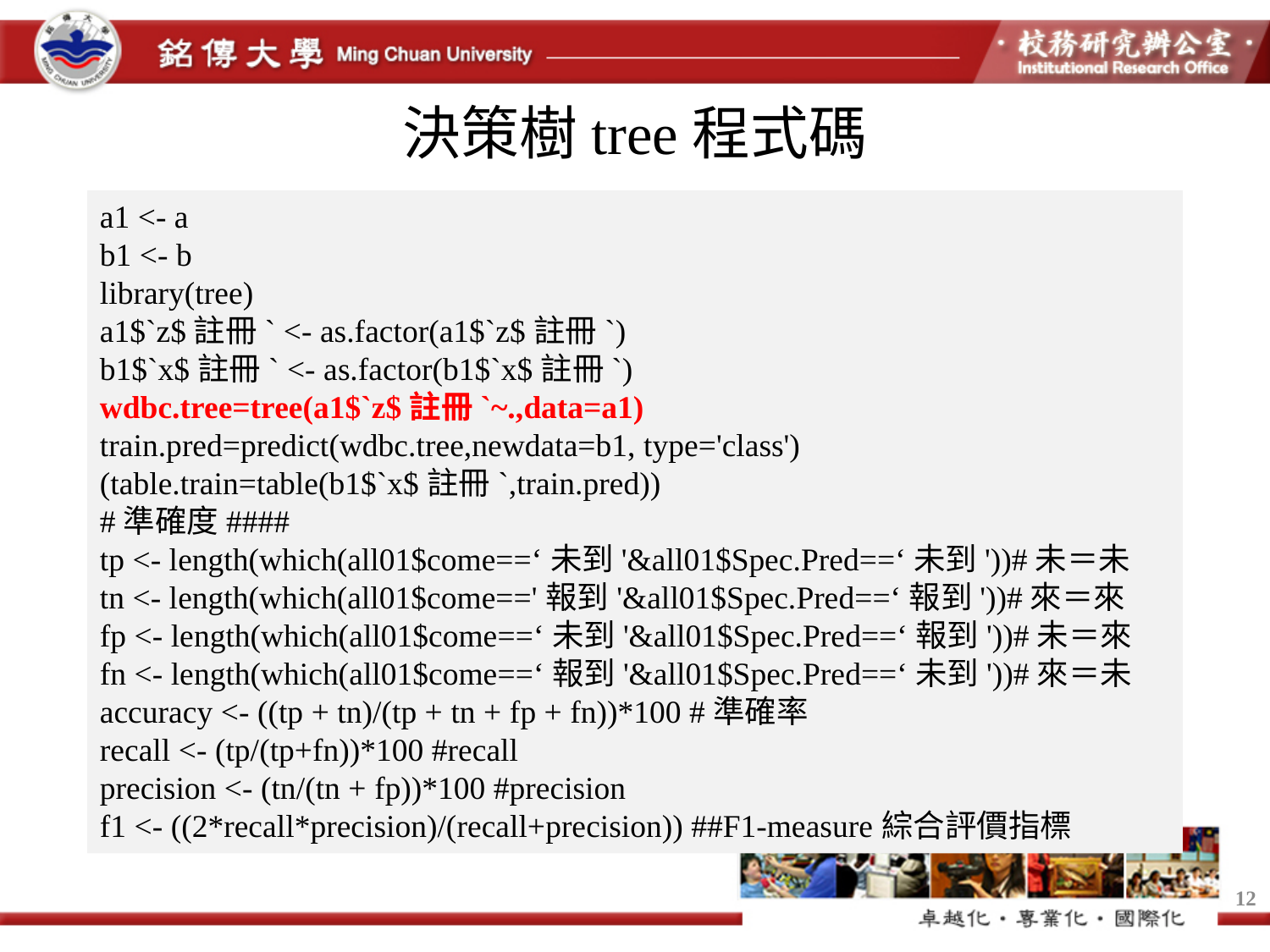

# 決策樹tree程式碼
a1 <- a
b1 <- b
library(tree)
a1$`z$註冊` <- as.factor(a1$`z$註冊`)
b1$`x$註冊` <- as.factor(b1$`x$註冊`)
wdbc.tree=tree(a1$`z$註冊`~.,data=a1)
train.pred=predict(wdbc.tree,newdata=b1, type='class')
(table.train=table(b1$`x$註冊`,train.pred))
#準確度####
tp <- length(which(all01$come==‘未到'&all01$Spec.Pred==‘未到'))#未＝未
tn <- length(which(all01$come=='報到'&all01$Spec.Pred==‘報到'))#來＝來
fp <- length(which(all01$come==‘未到'&all01$Spec.Pred==‘報到'))#未＝來
fn <- length(which(all01$come==‘報到'&all01$Spec.Pred==‘未到'))#來＝未
accuracy <- ((tp + tn)/(tp + tn + fp + fn))*100 #準確率
recall <- (tp/(tp+fn))*100 #recall
precision <- (tn/(tn + fp))*100 #precision
f1 <- ((2*recall*precision)/(recall+precision)) ##F1-measure綜合評價指標
12